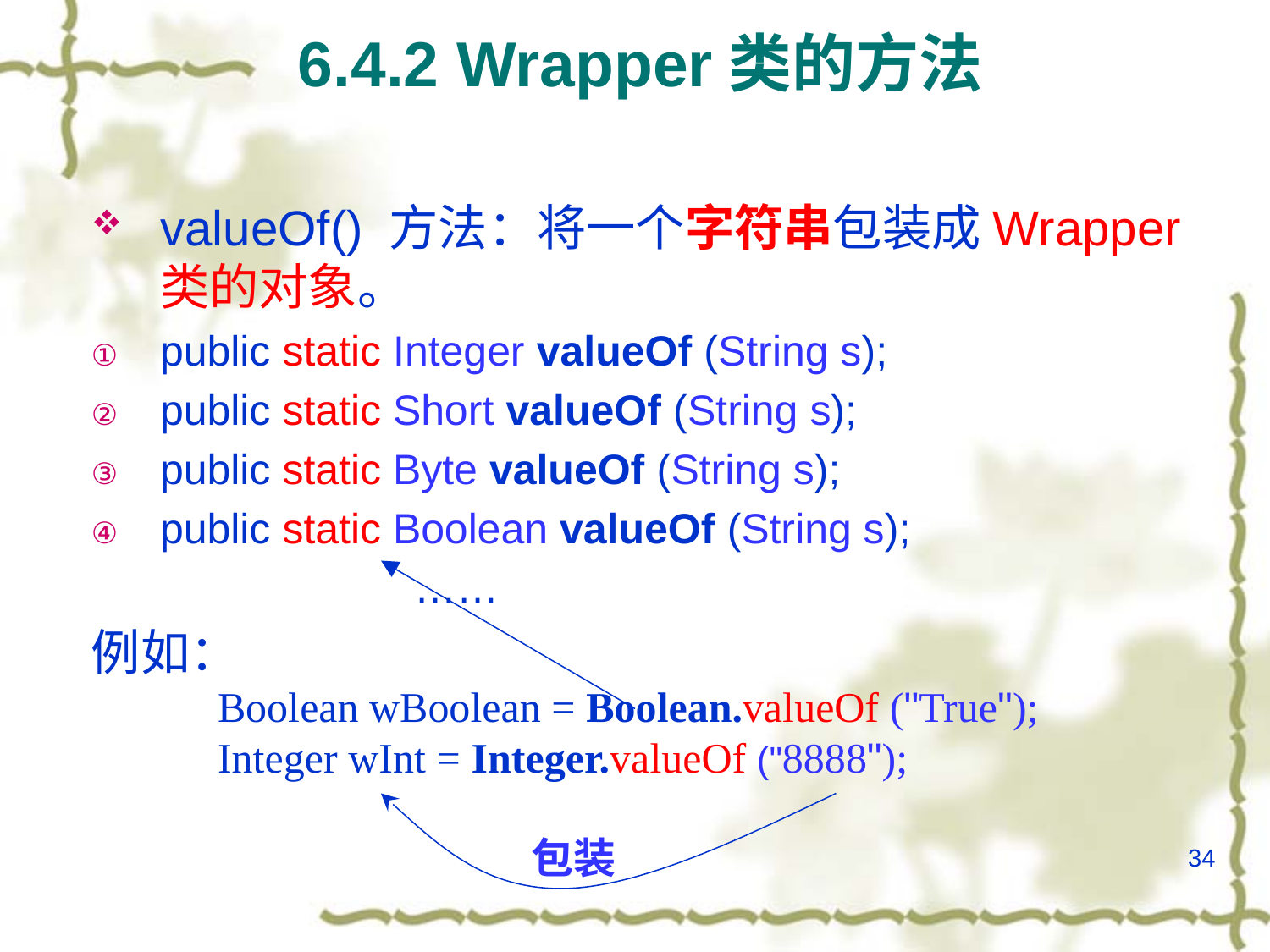

# 6.4.2 Wrapper类的方法
valueOf() 方法：将一个字符串包装成Wrapper类的对象。
public static Integer valueOf (String s);
public static Short valueOf (String s);
public static Byte valueOf (String s);
public static Boolean valueOf (String s);
			……
例如：
Boolean wBoolean = Boolean.valueOf ("True");
Integer wInt = Integer.valueOf ("8888");

包装
34